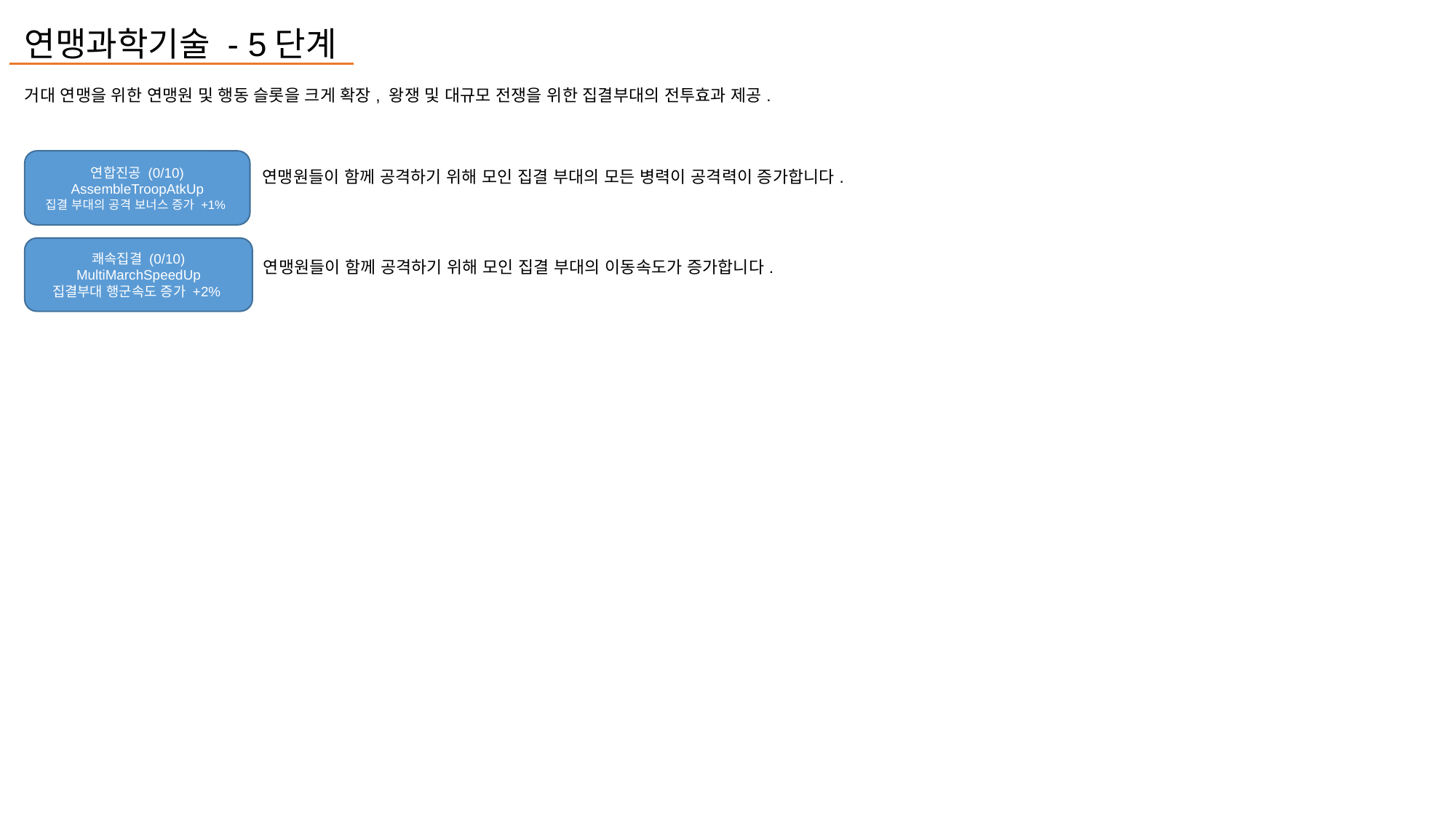

연맹과학기술 - 5단계
거대 연맹을 위한 연맹원 및 행동 슬롯을 크게 확장, 왕쟁 및 대규모 전쟁을 위한 집결부대의 전투효과 제공.
연합진공 (0/10)
AssembleTroopAtkUp
집결 부대의 공격 보너스 증가 +1%
연맹원들이 함께 공격하기 위해 모인 집결 부대의 모든 병력이 공격력이 증가합니다.
쾌속집결 (0/10)
MultiMarchSpeedUp
집결부대 행군속도 증가 +2%
연맹원들이 함께 공격하기 위해 모인 집결 부대의 이동속도가 증가합니다.